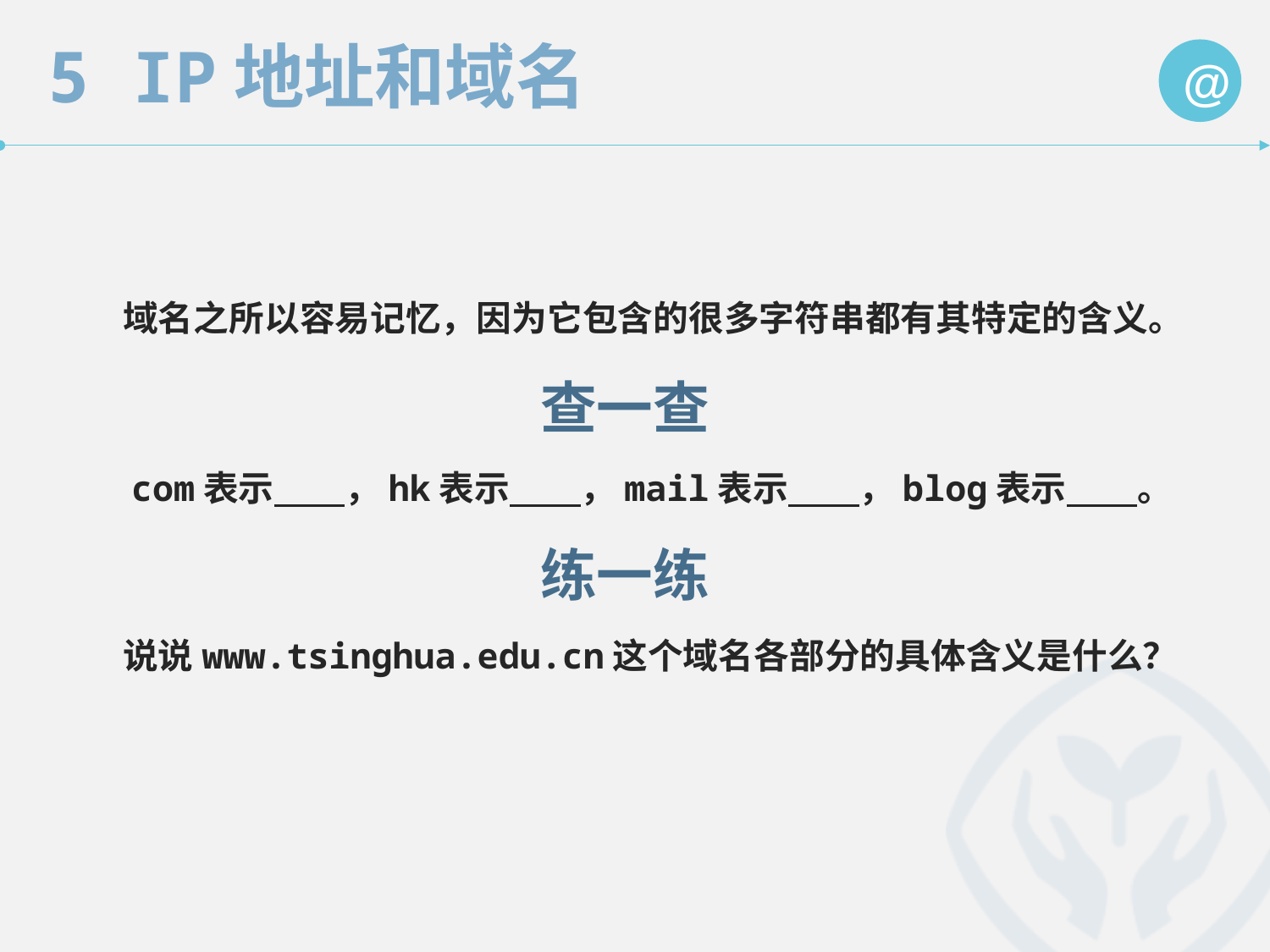

域名之所以容易记忆，因为它包含的很多字符串都有其特定的含义。
查一查
　　com表示　　，hk表示　　，mail表示　　，blog表示　　。
练一练
　　说说www.tsinghua.edu.cn这个域名各部分的具体含义是什么？